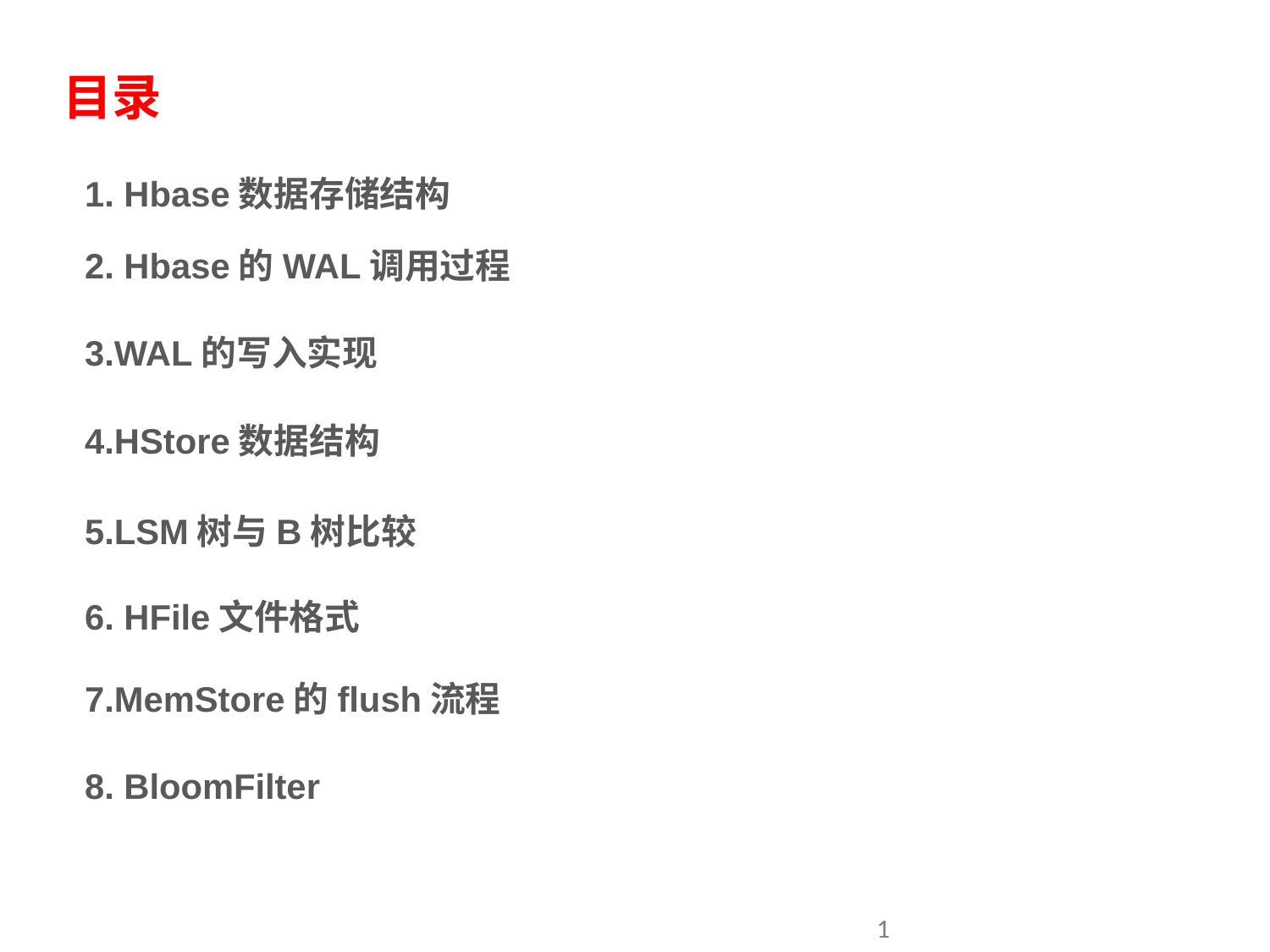

# 目录
1. Hbase数据存储结构
2. Hbase的WAL调用过程

3.WAL的写入实现
4.HStore数据结构

5.LSM树与B树比较

6. HFile文件格式
7.MemStore的flush流程
8. BloomFilter